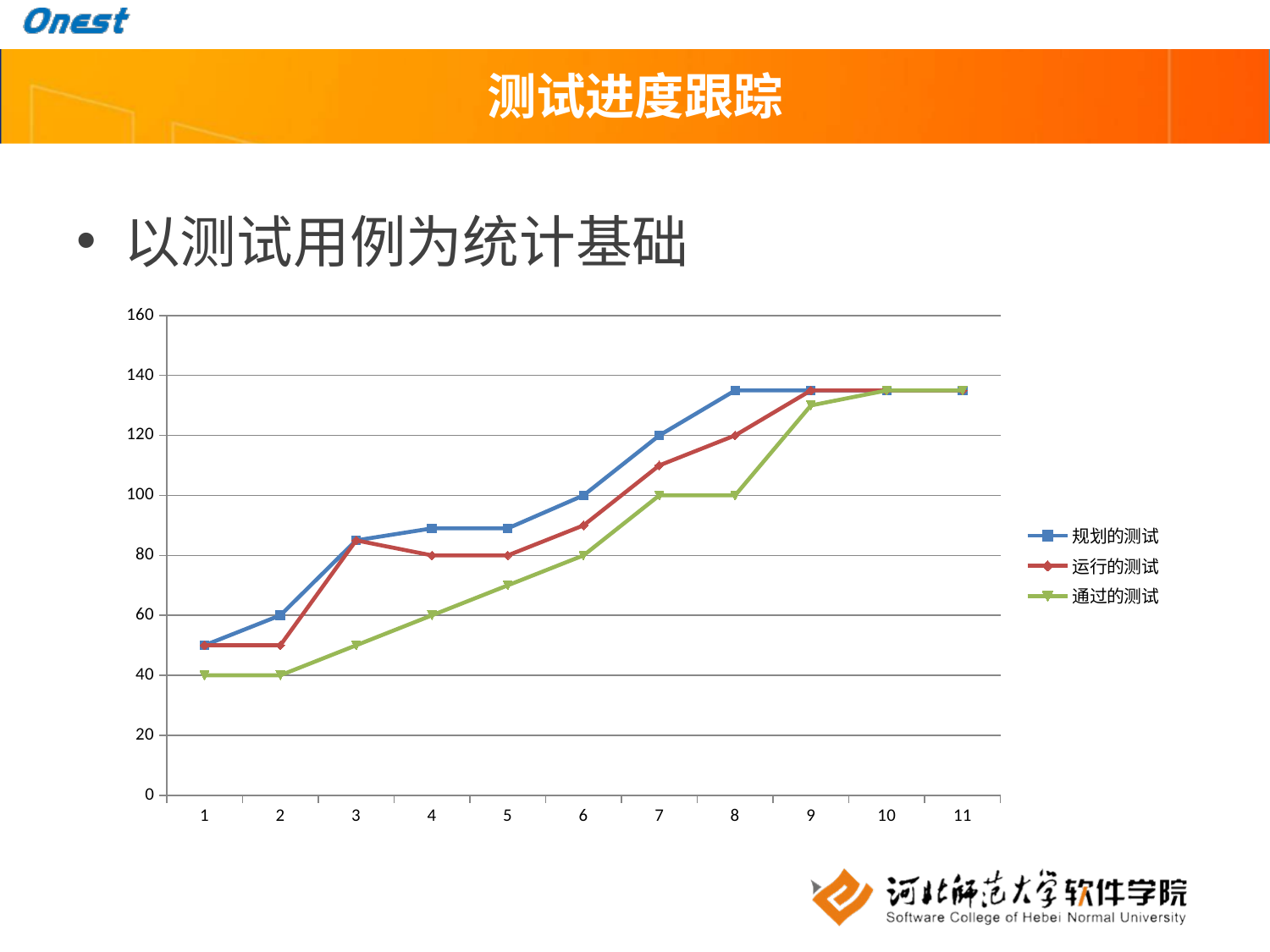

# 测试进度跟踪
以测试用例为统计基础

### Chart

| Category | 规划的测试 | 运行的测试 | 通过的测试 |
|---|---|---|---|
| 1 | 50.0 | 50.0 | 40.0 |
| 2 | 60.0 | 50.0 | 40.0 |
| 3 | 85.0 | 85.0 | 50.0 |
| 4 | 89.0 | 80.0 | 60.0 |
| 5 | 89.0 | 80.0 | 70.0 |
| 6 | 100.0 | 90.0 | 80.0 |
| 7 | 120.0 | 110.0 | 100.0 |
| 8 | 135.0 | 120.0 | 100.0 |
| 9 | 135.0 | 135.0 | 130.0 |
| 10 | 135.0 | 135.0 | 135.0 |
| 11 | 135.0 | 135.0 | 135.0 |